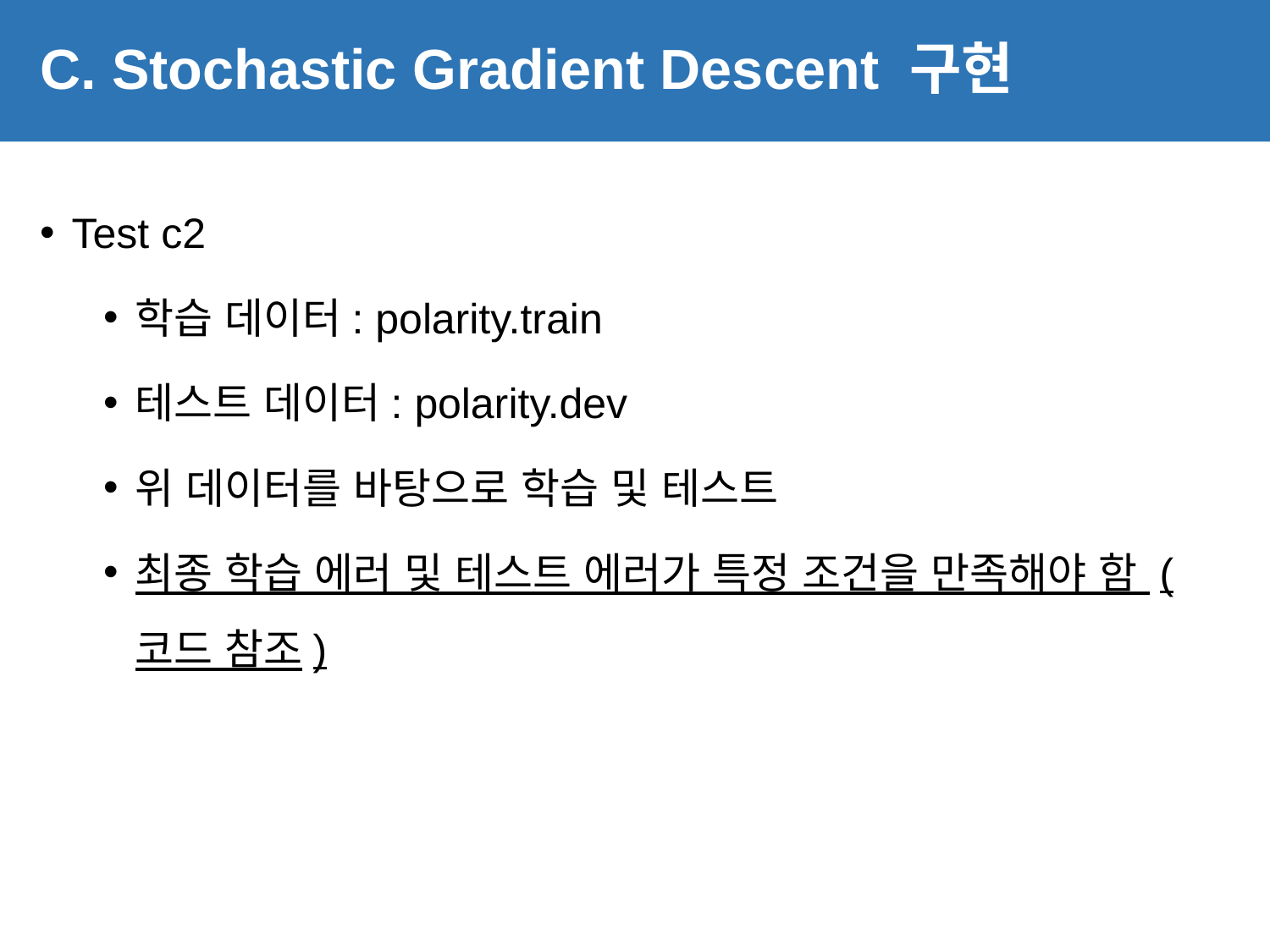

# C. Stochastic Gradient Descent 구현
19
Test c2
학습 데이터: polarity.train
테스트 데이터: polarity.dev
위 데이터를 바탕으로 학습 및 테스트
최종 학습 에러 및 테스트 에러가 특정 조건을 만족해야 함 (코드 참조)